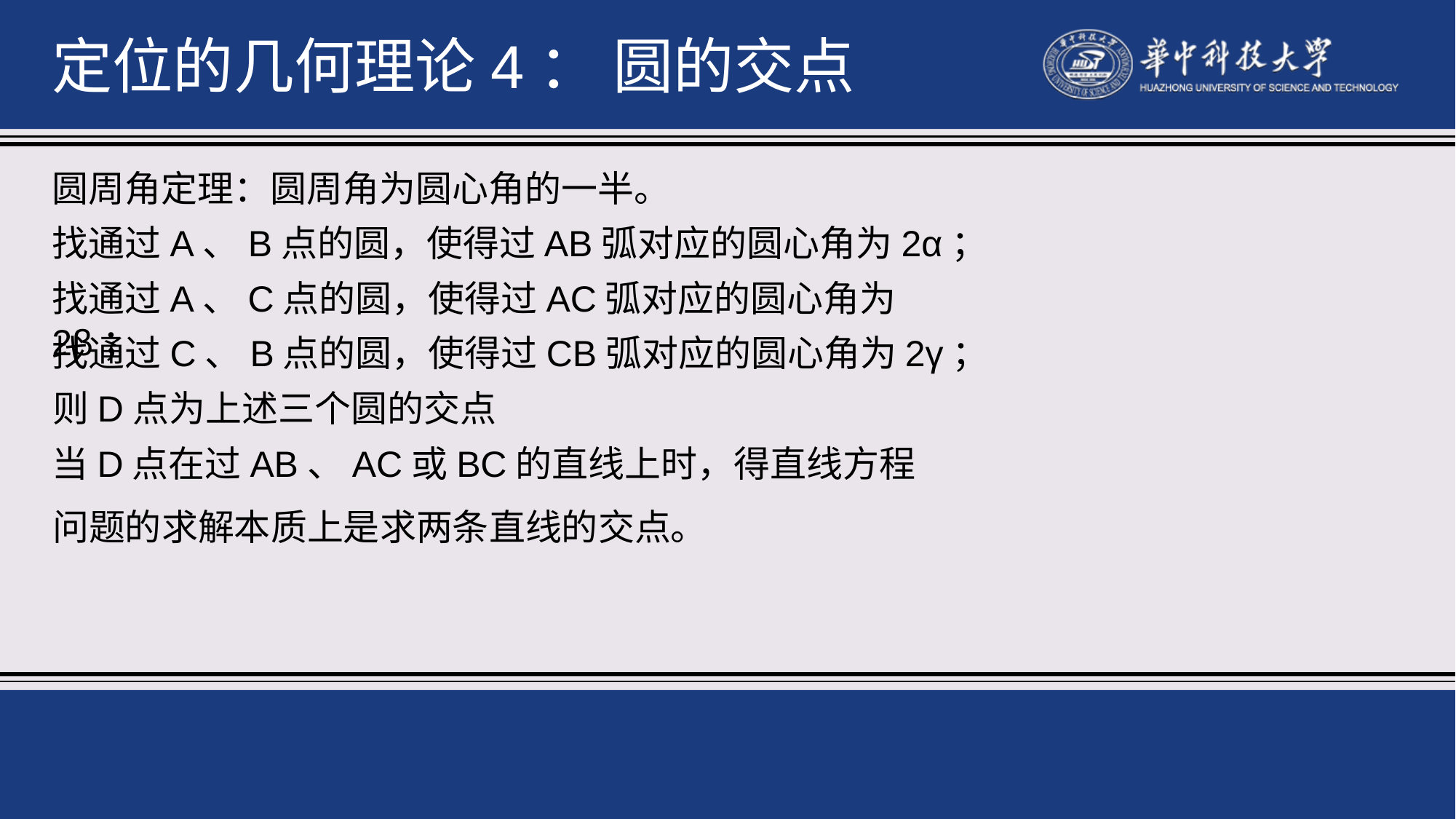

定位的几何理论4： 圆的交点
圆周角定理：圆周角为圆心角的一半。
找通过A、B点的圆，使得过AB弧对应的圆心角为2α；
找通过A、C点的圆，使得过AC弧对应的圆心角为2β；
找通过C、B点的圆，使得过CB弧对应的圆心角为2γ；
则D点为上述三个圆的交点
当D点在过AB、AC或BC的直线上时，得直线方程
问题的求解本质上是求两条直线的交点。